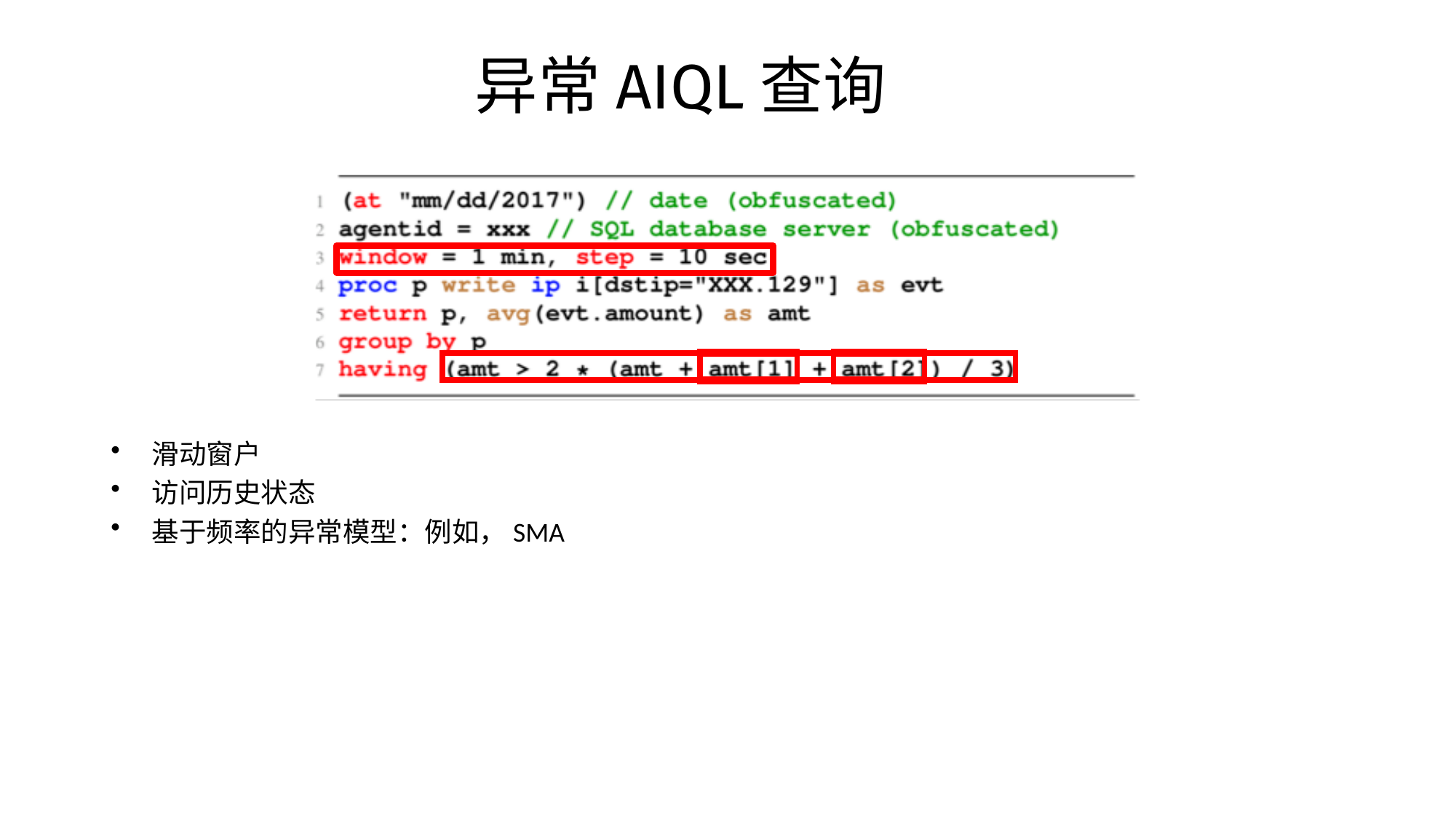

# 异常AIQL查询

|  |  |  |  |  |
| --- | --- | --- | --- | --- |
滑动窗户
访问历史状态
基于频率的异常模型：例如，SMA